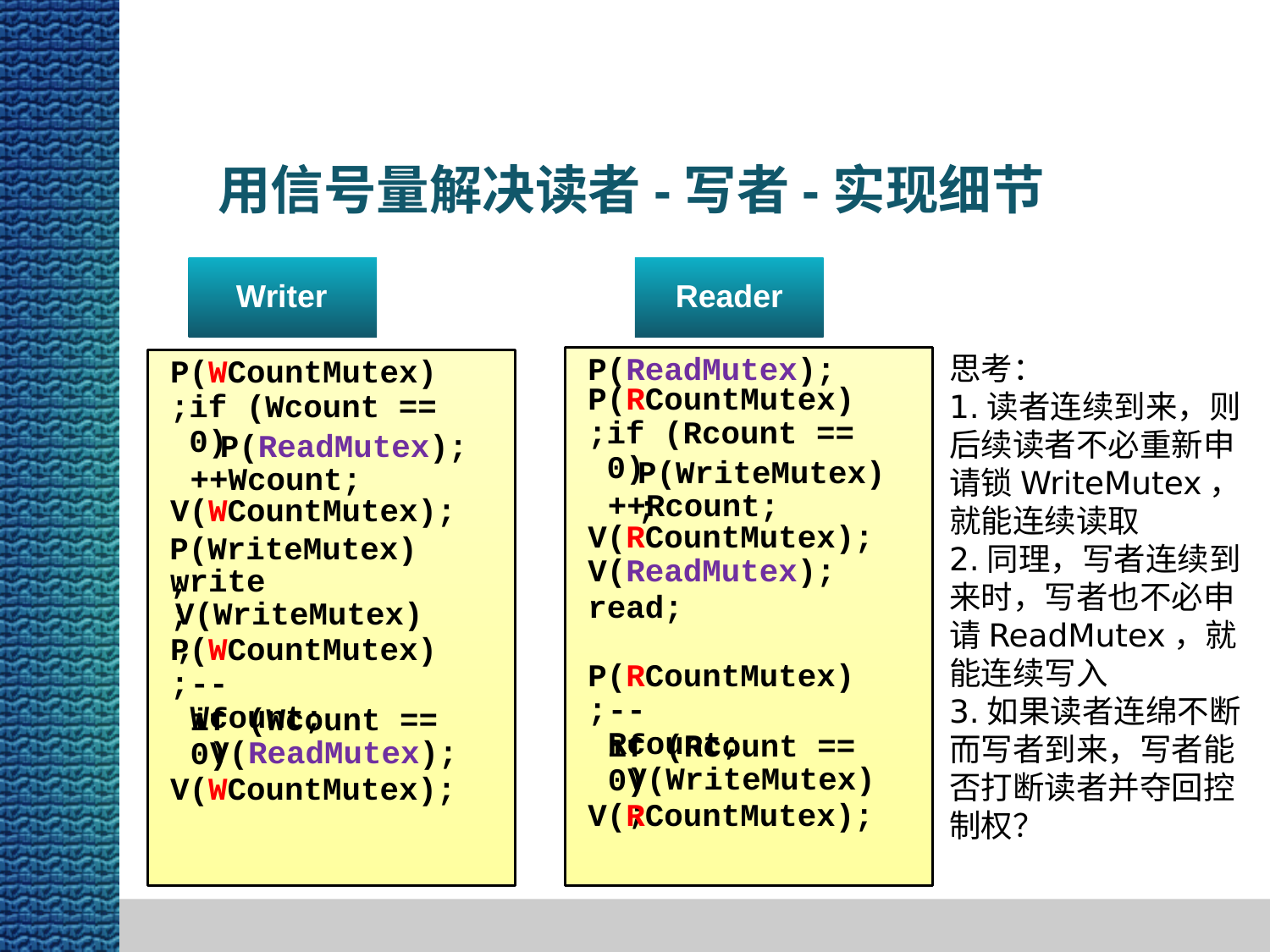

用信号量解决读者-写者-实现细节

Writer

Reader
思考：
1.读者连续到来，则后续读者不必重新申请锁WriteMutex，就能连续读取
2.同理，写者连续到来时，写者也不必申请ReadMutex，就能连续写入
3.如果读者连绵不断而写者到来，写者能否打断读者并夺回控制权？
P(ReadMutex);

P(WCountMutex);
if (Wcount == 0)
P(ReadMutex);
++Wcount;
V(WCountMutex);
write;
P(WCountMutex);
--Wcount;
if (Wcount == 0)
V(ReadMutex);
V(WCountMutex);
P(RCountMutex);
if (Rcount == 0)
P(WriteMutex);
++Rcount;
V(RCountMutex);
read;
P(RCountMutex);
--Rcount;
if (Rcount == 0)
V(WriteMutex);
V(RCountMutex);
P(WriteMutex);
V(ReadMutex);
V(WriteMutex);